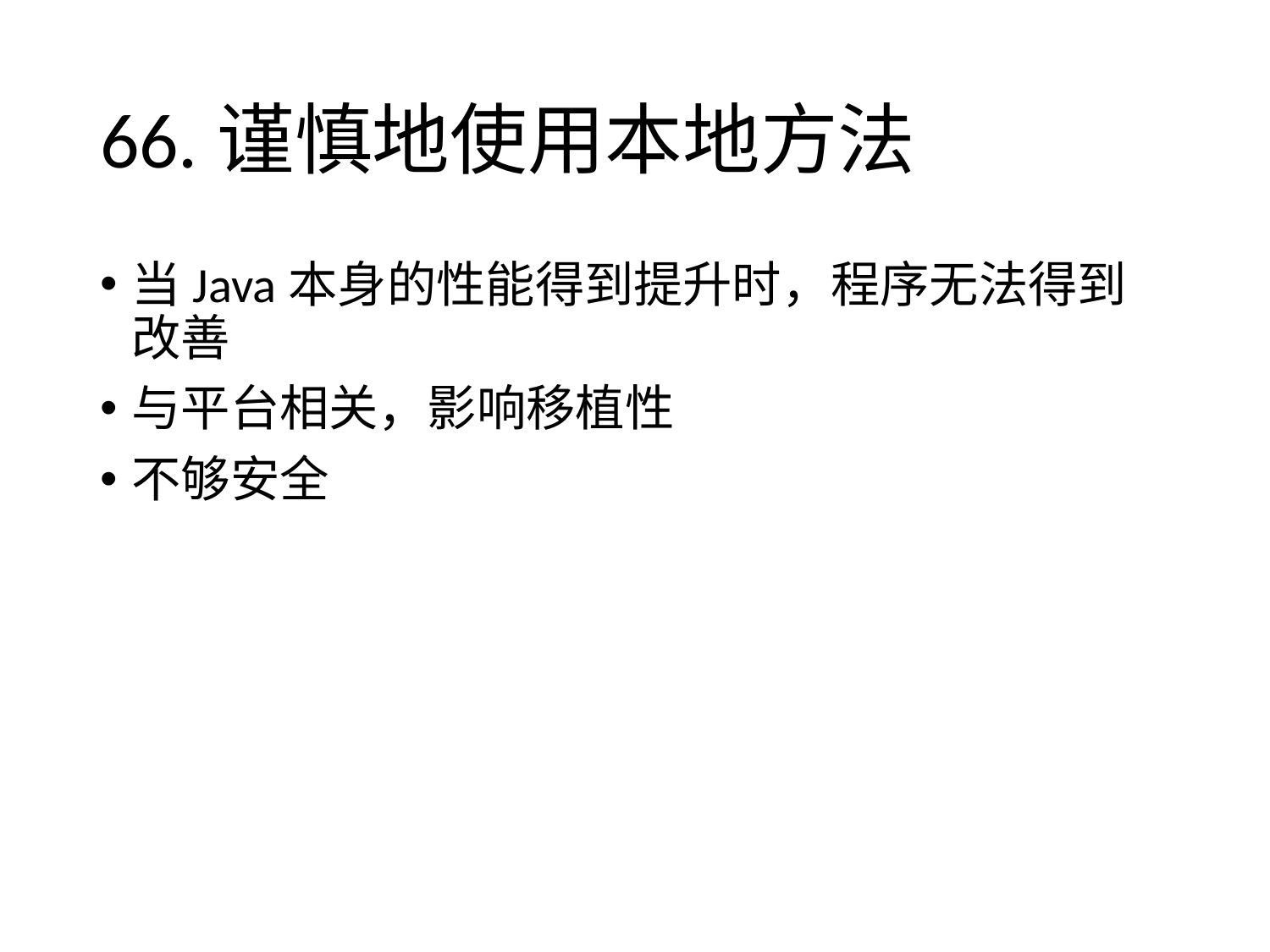

# 66.谨慎地使用本地方法
当Java本身的性能得到提升时，程序无法得到改善
与平台相关，影响移植性
不够安全